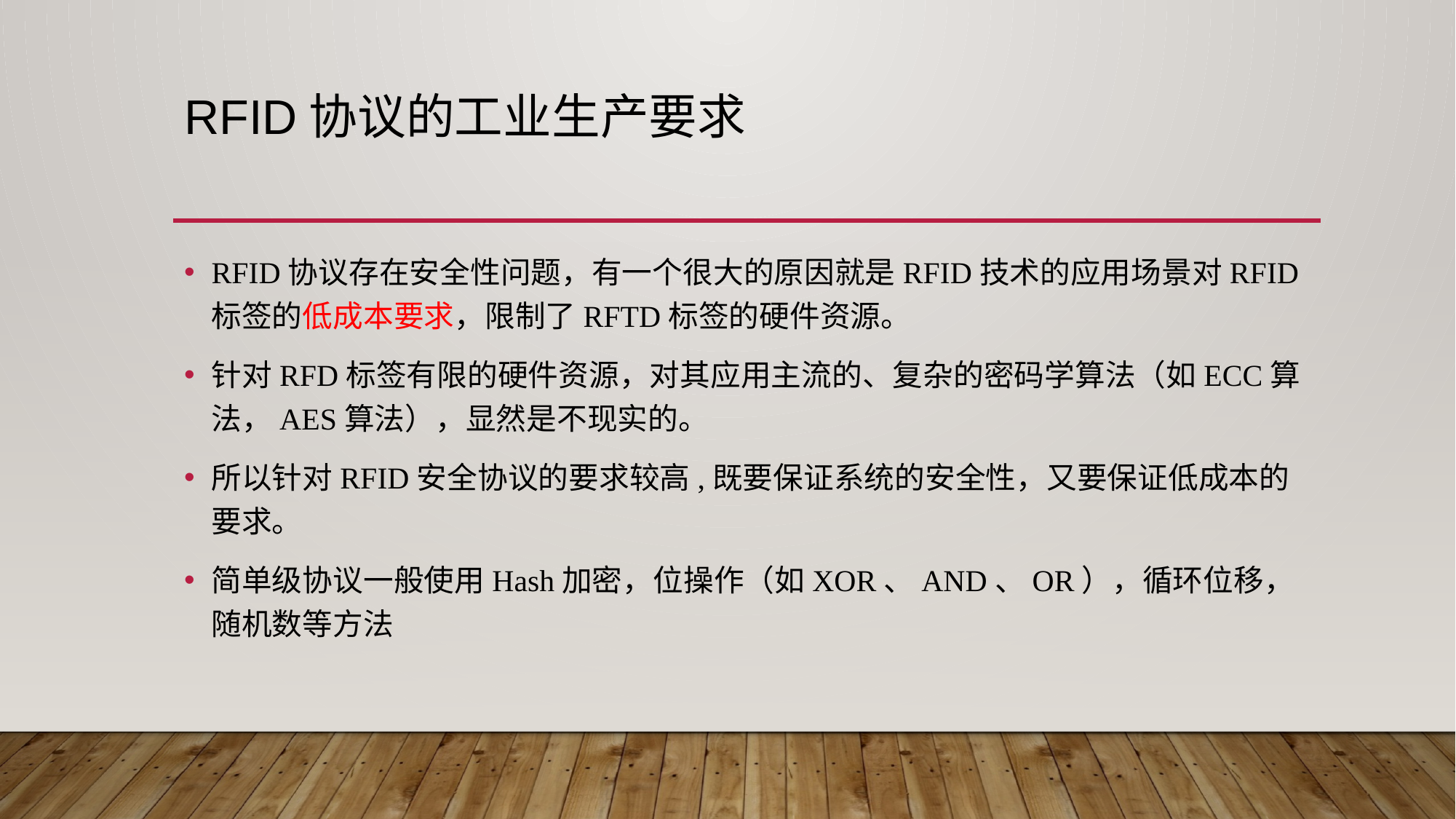

# RFID协议的工业生产要求
RFID协议存在安全性问题，有一个很大的原因就是RFID技术的应用场景对RFID标签的低成本要求，限制了RFTD标签的硬件资源。
针对RFD标签有限的硬件资源，对其应用主流的、复杂的密码学算法（如ECC算法，AES算法），显然是不现实的。
所以针对RFID安全协议的要求较高,既要保证系统的安全性，又要保证低成本的要求。
简单级协议一般使用Hash加密，位操作（如XOR、AND、OR），循环位移，随机数等方法